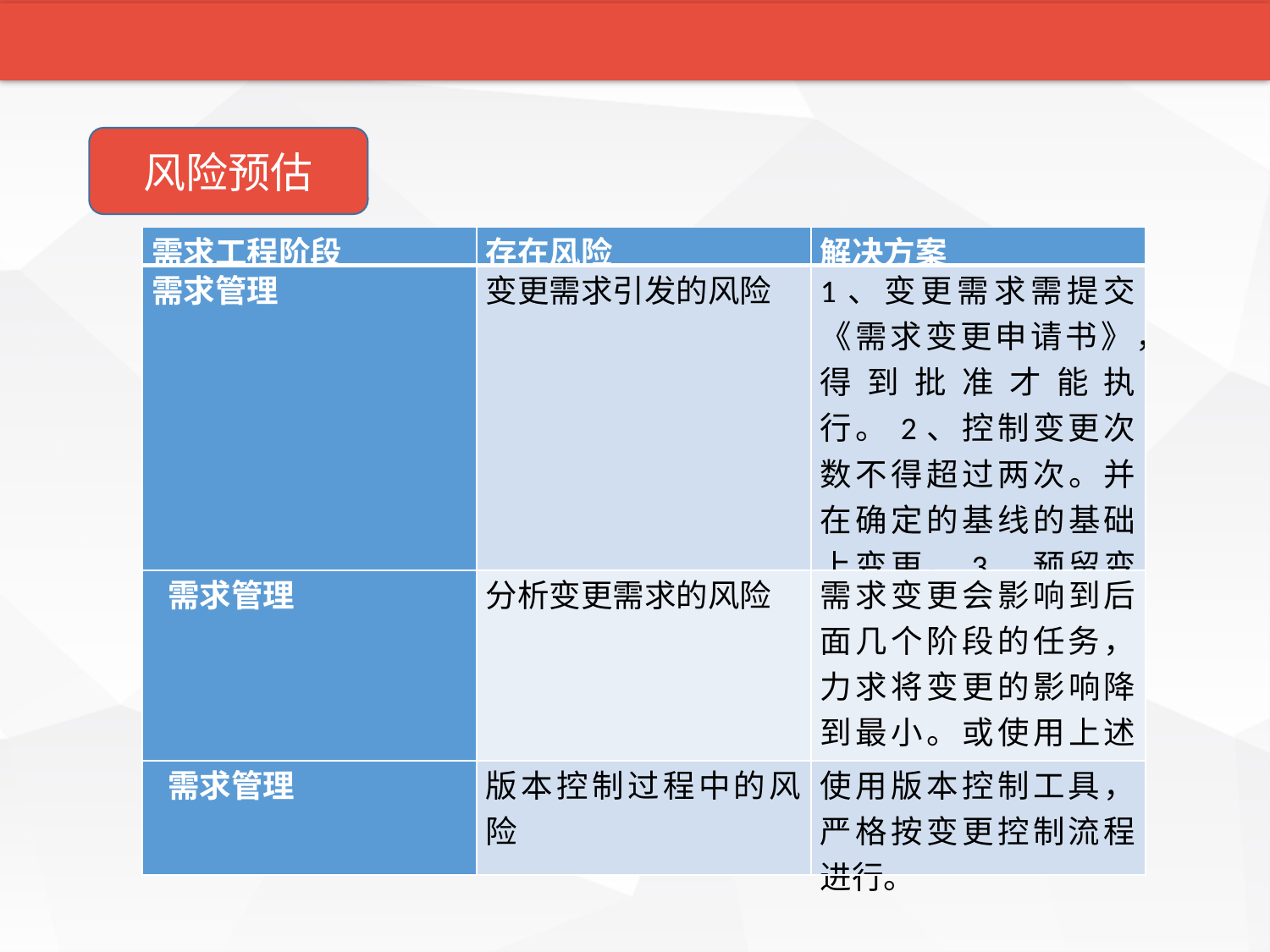

项目计划

介绍
项目说明
支持条件
计划要点
成员分工
风险预估
| 需求工程阶段 | 存在风险 | 解决方案 |
| --- | --- | --- |
| 需求管理 | 变更需求引发的风险 | 1、变更需求需提交《需求变更申请书》，得到批准才能执行。2、控制变更次数不得超过两次。并在确定的基线的基础上变更。3、预留变更的接口 |
| 需求管理 | 分析变更需求的风险 | 需求变更会影响到后面几个阶段的任务，力求将变更的影响降到最小。或使用上述中预留的部分修改。 |
| 需求管理 | 版本控制过程中的风险 | 使用版本控制工具，严格按变更控制流程进行。 |